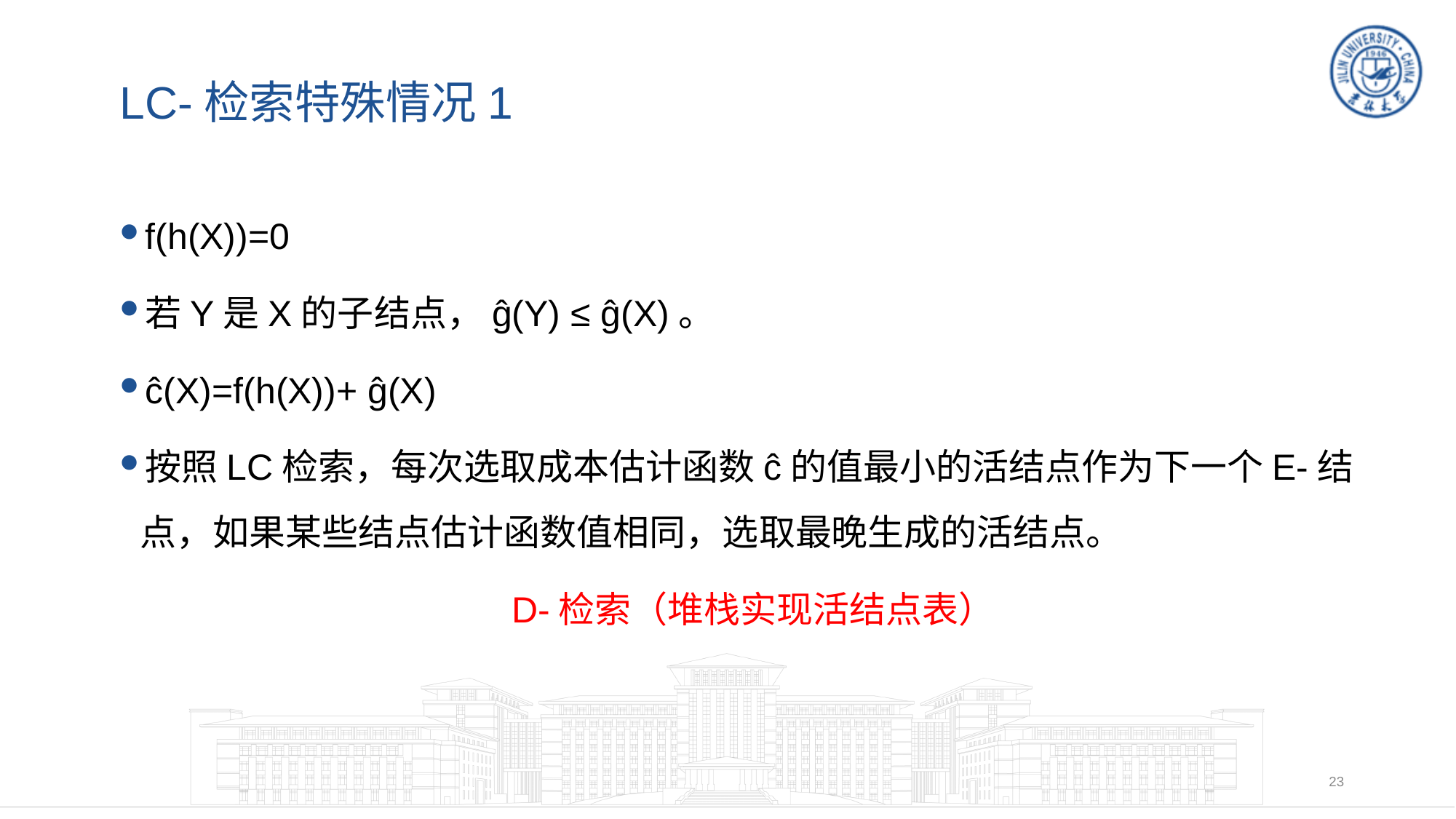

# LC-检索特殊情况1
f(h(X))=0
若Y是X的子结点，ĝ(Y) ≤ ĝ(X)。
ĉ(X)=f(h(X))+ ĝ(X)
按照LC检索，每次选取成本估计函数ĉ的值最小的活结点作为下一个E-结点，如果某些结点估计函数值相同，选取最晚生成的活结点。
D-检索（堆栈实现活结点表）
23